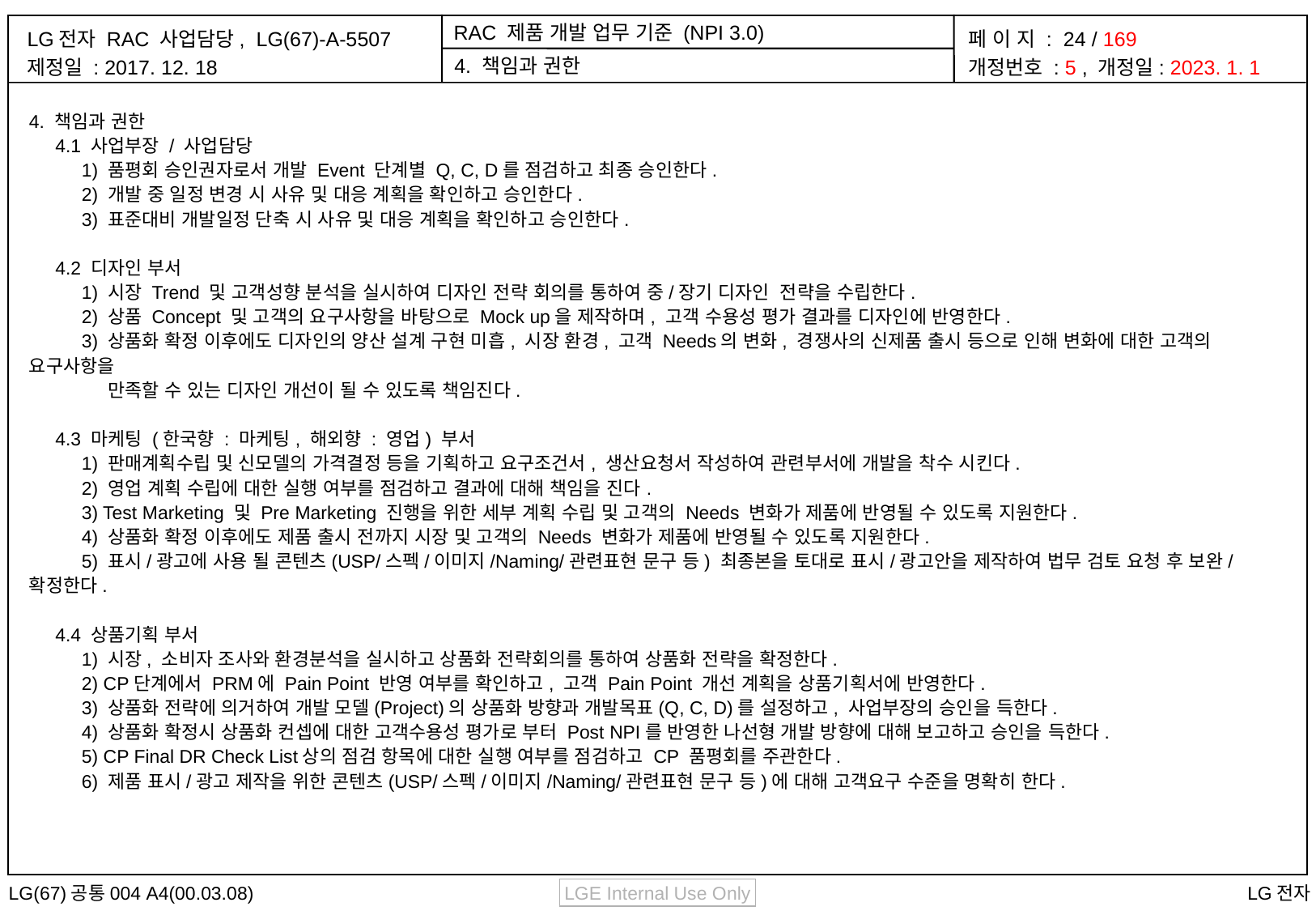

4. 책임과 권한
4. 책임과 권한
     4.1 사업부장 / 사업담당
          1) 품평회 승인권자로서 개발 Event 단계별 Q, C, D를 점검하고 최종 승인한다.
          2) 개발 중 일정 변경 시 사유 및 대응 계획을 확인하고 승인한다.
          3) 표준대비 개발일정 단축 시 사유 및 대응 계획을 확인하고 승인한다.

     4.2 디자인 부서
          1) 시장 Trend 및 고객성향 분석을 실시하여 디자인 전략 회의를 통하여 중/장기 디자인  전략을 수립한다.
          2) 상품 Concept 및 고객의 요구사항을 바탕으로 Mock up을 제작하며, 고객 수용성 평가 결과를 디자인에 반영한다.
          3) 상품화 확정 이후에도 디자인의 양산 설계 구현 미흡, 시장 환경, 고객 Needs의 변화, 경쟁사의 신제품 출시 등으로 인해 변화에 대한 고객의 요구사항을
               만족할 수 있는 디자인 개선이 될 수 있도록 책임진다.

     4.3 마케팅 (한국향 : 마케팅, 해외향 : 영업) 부서
          1) 판매계획수립 및 신모델의 가격결정 등을 기획하고 요구조건서, 생산요청서 작성하여 관련부서에 개발을 착수 시킨다.
          2) 영업 계획 수립에 대한 실행 여부를 점검하고 결과에 대해 책임을 진다.
          3) Test Marketing 및 Pre Marketing 진행을 위한 세부 계획 수립 및 고객의 Needs 변화가 제품에 반영될 수 있도록 지원한다.
          4) 상품화 확정 이후에도 제품 출시 전까지 시장 및 고객의 Needs 변화가 제품에 반영될 수 있도록 지원한다.
          5) 표시/광고에 사용 될 콘텐츠(USP/스펙/이미지/Naming/관련표현 문구 등) 최종본을 토대로 표시/광고안을 제작하여 법무 검토 요청 후 보완/ 확정한다.

     4.4 상품기획 부서
          1) 시장, 소비자 조사와 환경분석을 실시하고 상품화 전략회의를 통하여 상품화 전략을 확정한다.
          2) CP단계에서 PRM에 Pain Point 반영 여부를 확인하고, 고객 Pain Point 개선 계획을 상품기획서에 반영한다.
          3) 상품화 전략에 의거하여 개발 모델(Project)의 상품화 방향과 개발목표(Q, C, D)를 설정하고, 사업부장의 승인을 득한다.
          4) 상품화 확정시 상품화 컨셉에 대한 고객수용성 평가로 부터 Post NPI를 반영한 나선형 개발 방향에 대해 보고하고 승인을 득한다.
          5) CP Final DR Check List상의 점검 항목에 대한 실행 여부를 점검하고 CP 품평회를 주관한다.
          6) 제품 표시/광고 제작을 위한 콘텐츠(USP/스펙/이미지/Naming/관련표현 문구 등)에 대해 고객요구 수준을 명확히 한다.